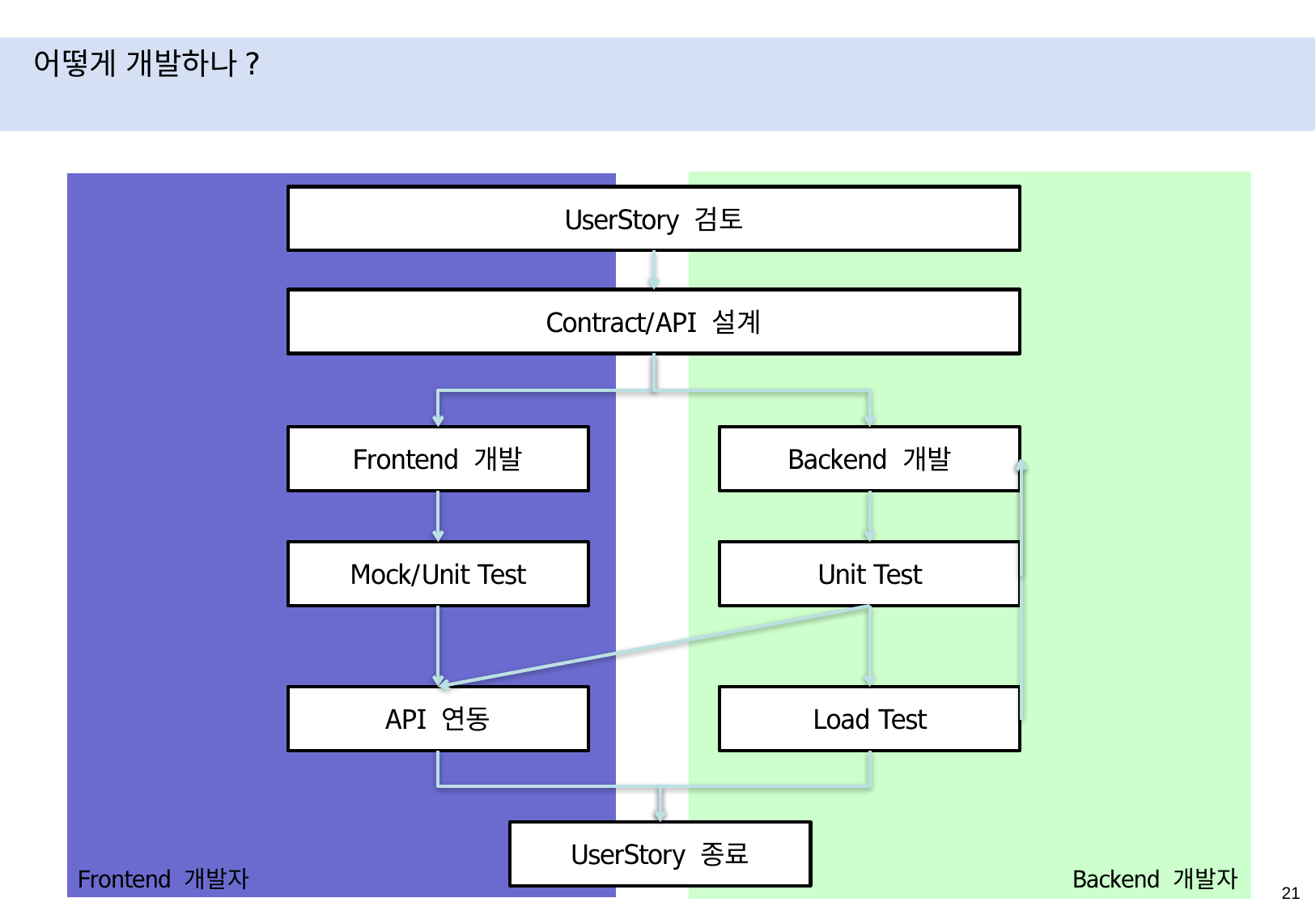

# 어떻게 개발하나?
Frontend 개발자
Backend 개발자
UserStory 검토
Contract/API 설계
Backend 개발
Frontend 개발
Mock/Unit Test
Unit Test
API 연동
Load Test
UserStory 종료